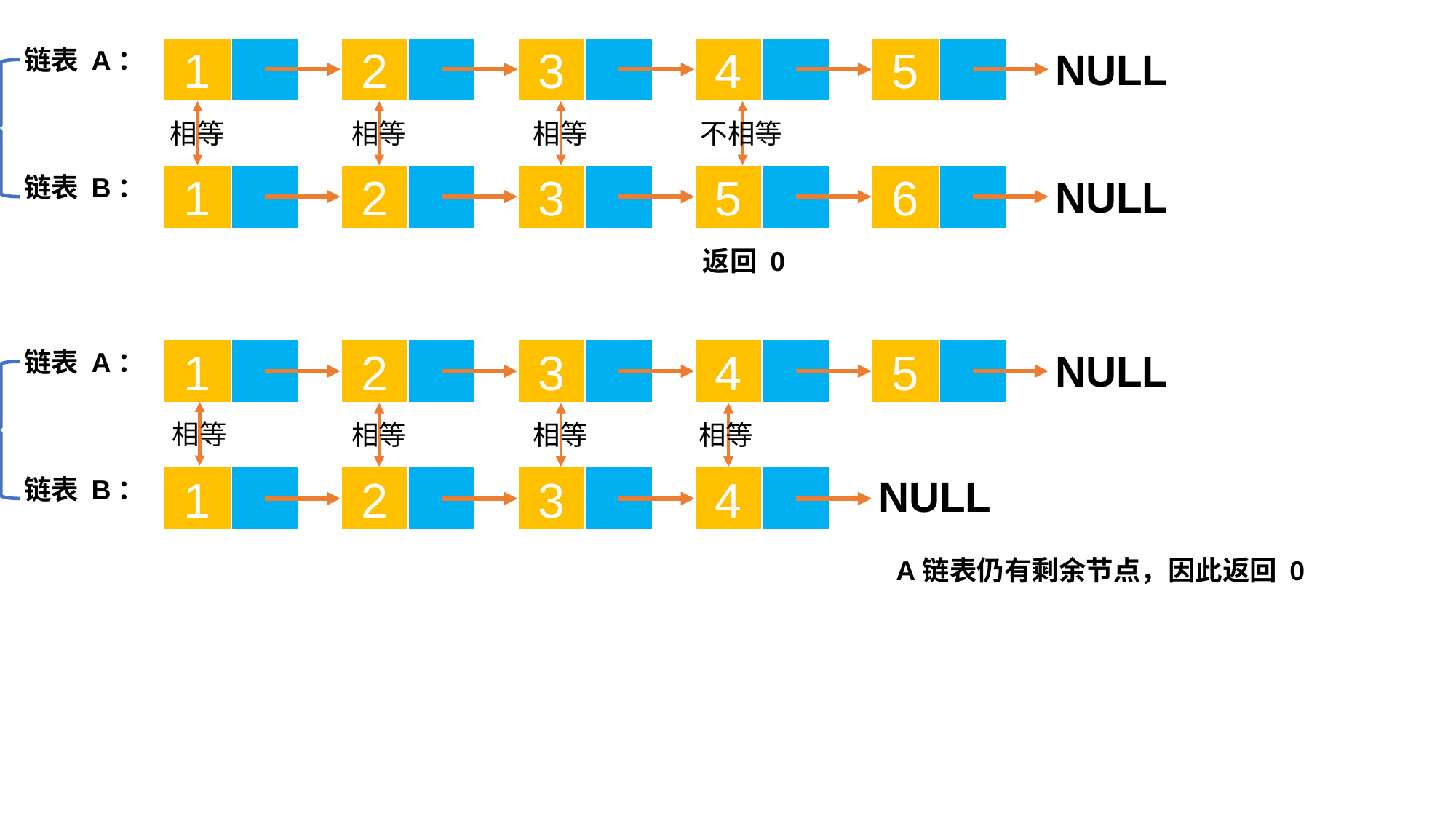

链表 A：
1

2

3

4

5

NULL

相等
相等
相等
不相等
链表长度相等的情况
链表 B：
1

2

3

5

6

NULL
返回 0
链表 A：
1

2

3

4

5

NULL

相等
相等
相等
相等
链表长度不相等的情况
NULL
链表 B：
1

2

3

4

A链表仍有剩余节点，因此返回 0